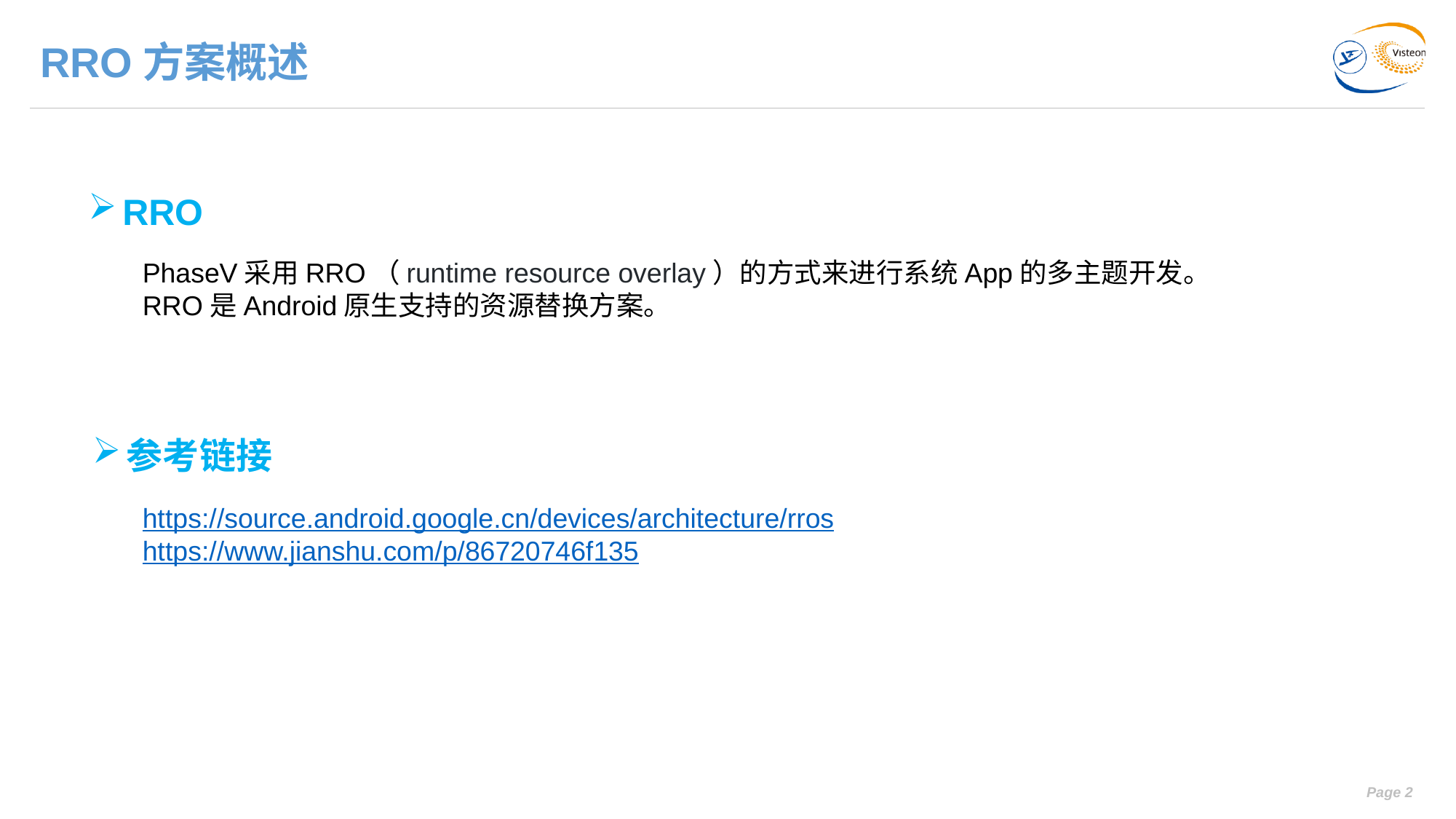

# RRO方案概述
RRO
PhaseV采用RRO（runtime resource overlay）的方式来进行系统App的多主题开发。
RRO是Android原生支持的资源替换方案。
参考链接
https://source.android.google.cn/devices/architecture/rros
https://www.jianshu.com/p/86720746f135